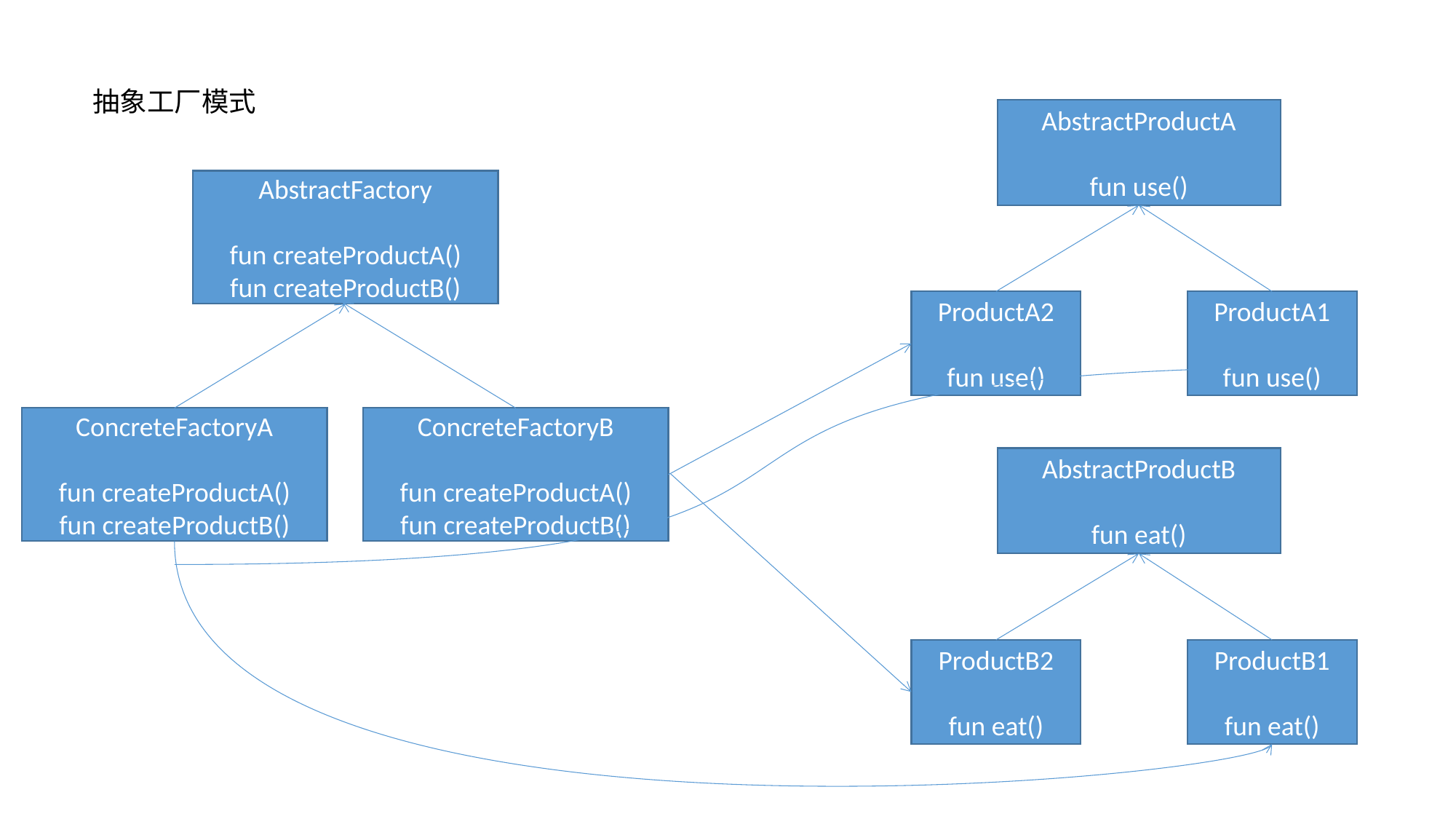

抽象工厂模式
AbstractProductA

fun use()
AbstractFactory

fun createProductA()
fun createProductB()
ProductA2

fun use()
ProductA1

fun use()
ConcreteFactoryA

fun createProductA()
fun createProductB()
ConcreteFactoryB

fun createProductA()
fun createProductB()
AbstractProductB

fun eat()
ProductB2

fun eat()
ProductB1

fun eat()